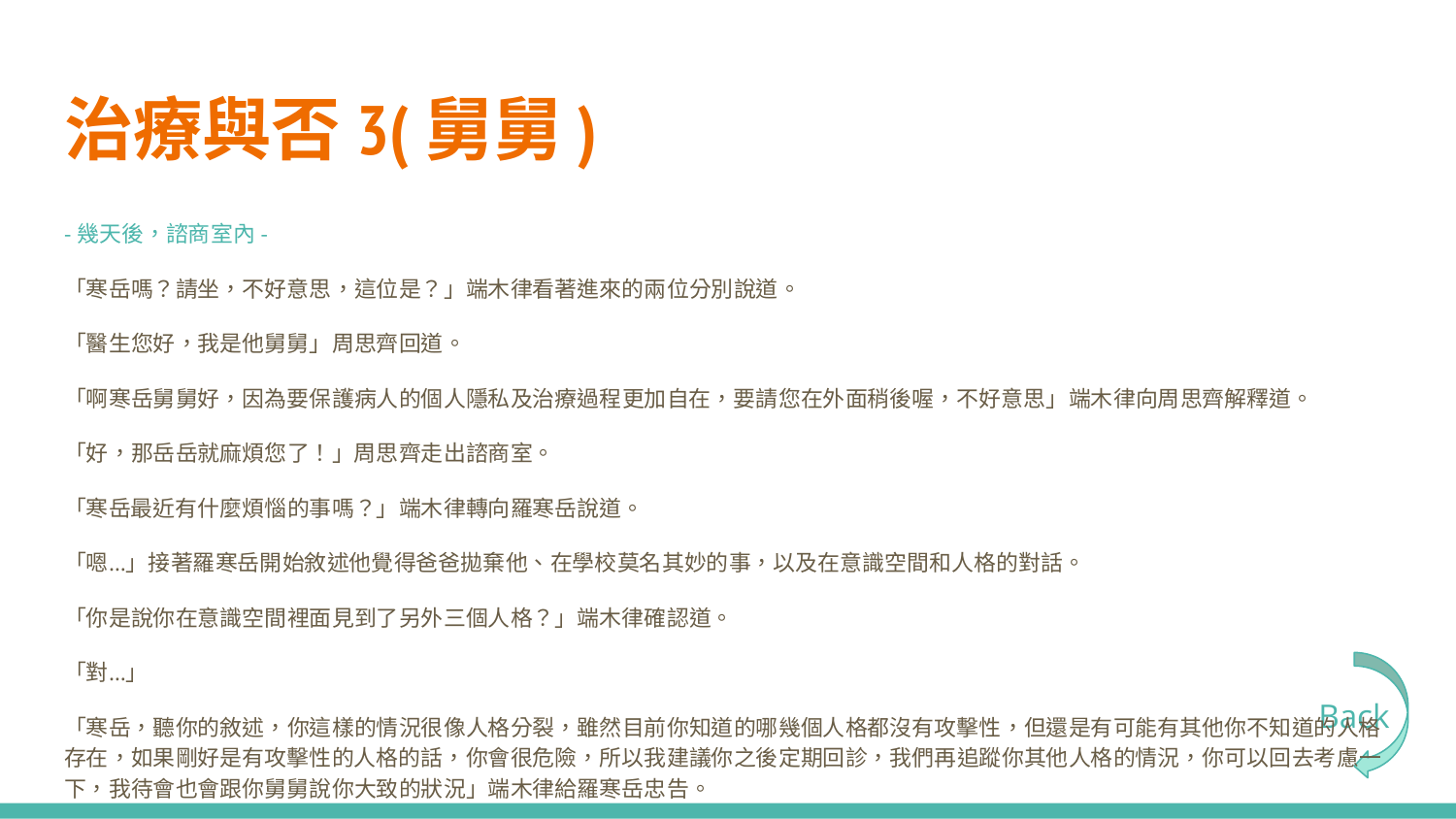

# 治療與否3(舅舅)
-幾天後，諮商室內-
「寒岳嗎？請坐，不好意思，這位是？」端木律看著進來的兩位分別說道。
「醫生您好，我是他舅舅」周思齊回道。
「啊寒岳舅舅好，因為要保護病人的個人隱私及治療過程更加自在，要請您在外面稍後喔，不好意思」端木律向周思齊解釋道。
「好，那岳岳就麻煩您了！」周思齊走出諮商室。
「寒岳最近有什麼煩惱的事嗎？」端木律轉向羅寒岳說道。
「嗯…」接著羅寒岳開始敘述他覺得爸爸拋棄他、在學校莫名其妙的事，以及在意識空間和人格的對話。
「你是說你在意識空間裡面見到了另外三個人格？」端木律確認道。
「對…」
「寒岳，聽你的敘述，你這樣的情況很像人格分裂，雖然目前你知道的哪幾個人格都沒有攻擊性，但還是有可能有其他你不知道的人格存在，如果剛好是有攻擊性的人格的話，你會很危險，所以我建議你之後定期回診，我們再追蹤你其他人格的情況，你可以回去考慮一下，我待會也會跟你舅舅說你大致的狀況」端木律給羅寒岳忠告。

Back